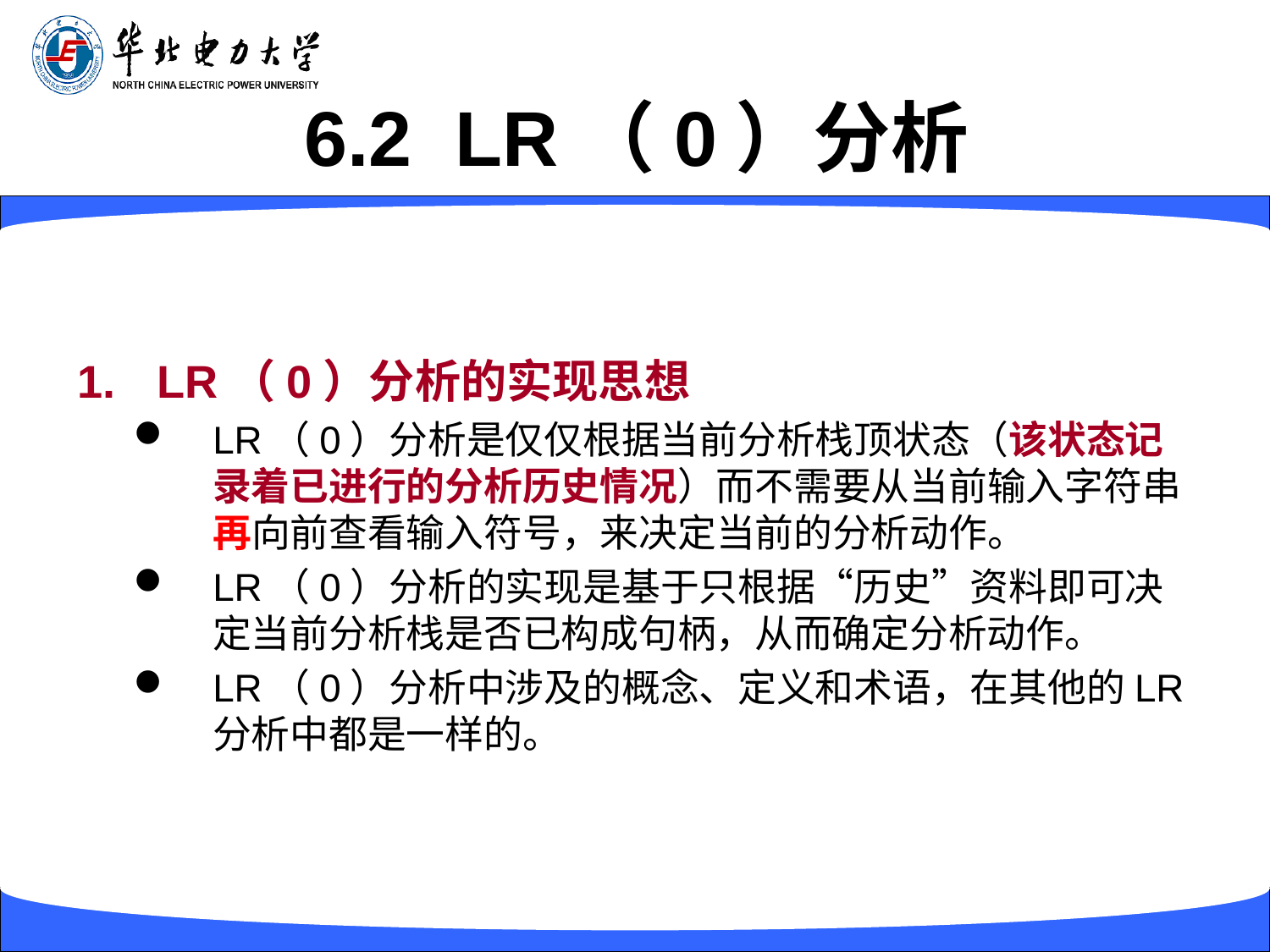

# 6.2  LR（0）分析
LR（0）分析的实现思想
LR（0）分析是仅仅根据当前分析栈顶状态（该状态记录着已进行的分析历史情况）而不需要从当前输入字符串再向前查看输入符号，来决定当前的分析动作。
LR（0）分析的实现是基于只根据“历史”资料即可决定当前分析栈是否已构成句柄，从而确定分析动作。
LR（0）分析中涉及的概念、定义和术语，在其他的LR分析中都是一样的。